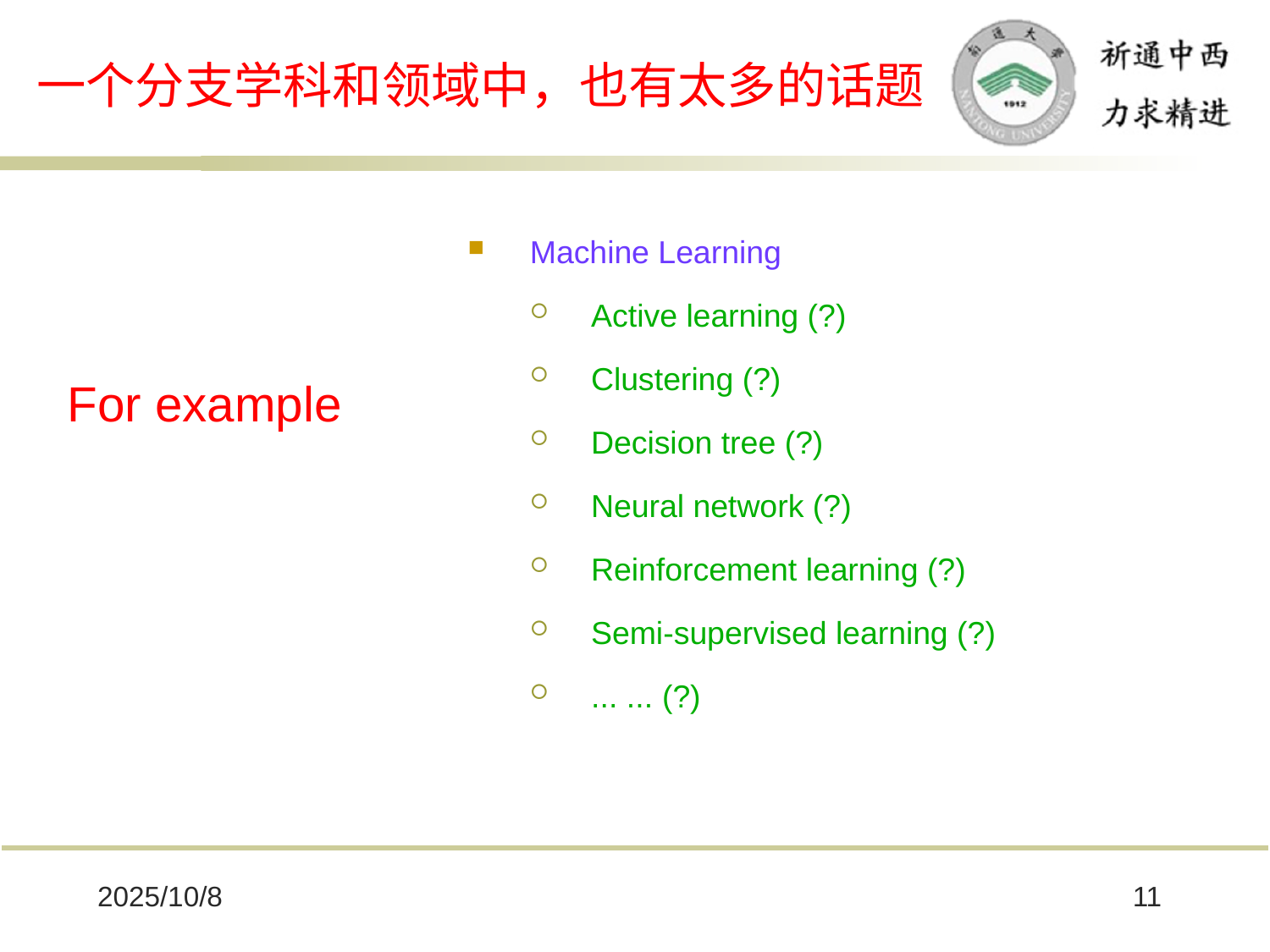

# 一个分支学科和领域中，也有太多的话题
Machine Learning
Active learning (?)
Clustering (?)
Decision tree (?)
Neural network (?)
Reinforcement learning (?)
Semi-supervised learning (?)
... ... (?)

For example
2025/10/8
11